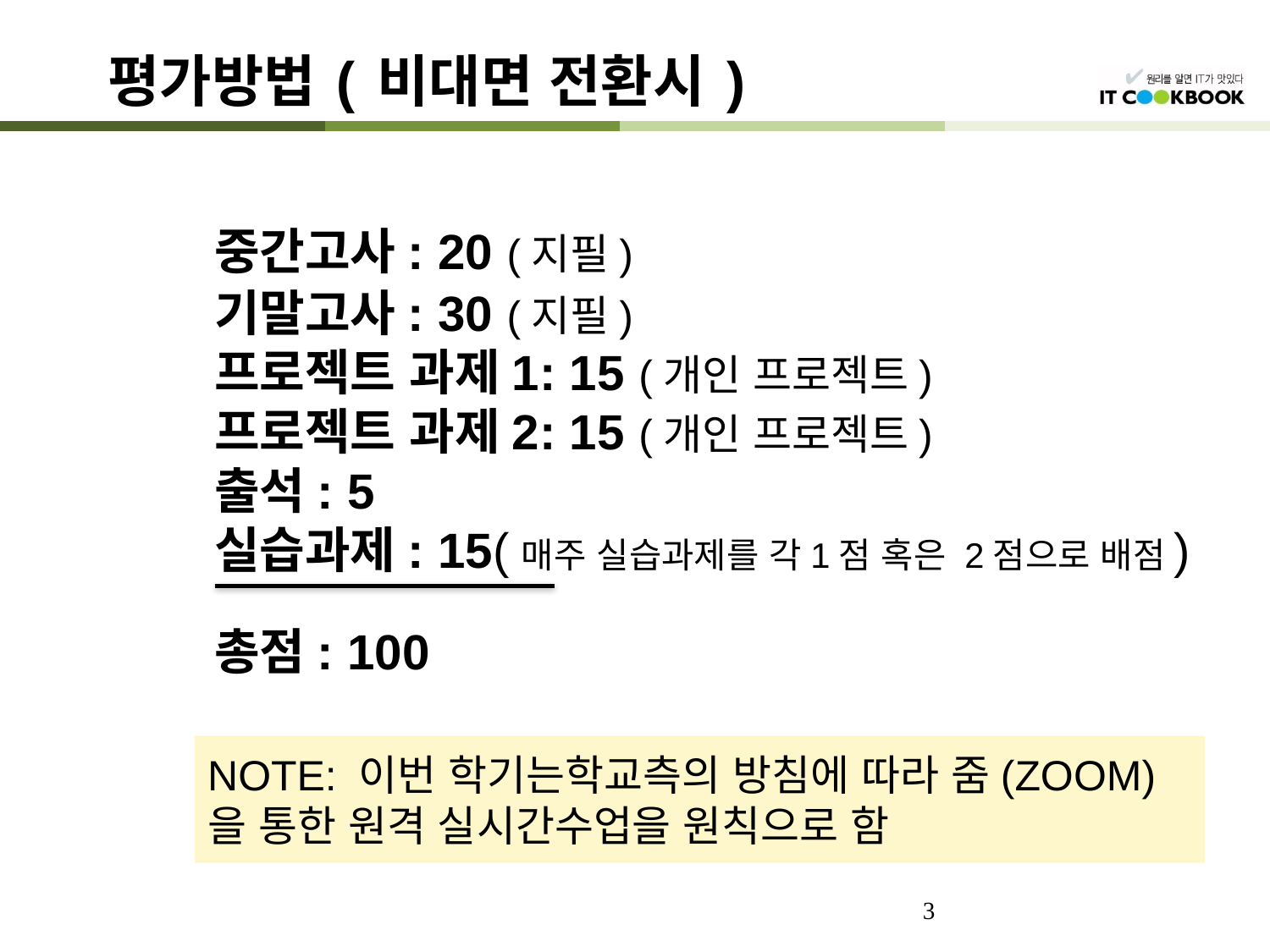

평가방법(비대면 전환시)
# 중간고사: 20 (지필) 기말고사: 30 (지필) 프로젝트 과제1: 15 (개인 프로젝트) 프로젝트 과제2: 15 (개인 프로젝트) 출석: 5 실습과제: 15(매주 실습과제를 각1점 혹은 2점으로 배점) 총점: 100
NOTE: 이번 학기는학교측의 방침에 따라 줌(ZOOM)
을 통한 원격 실시간수업을 원칙으로 함
3